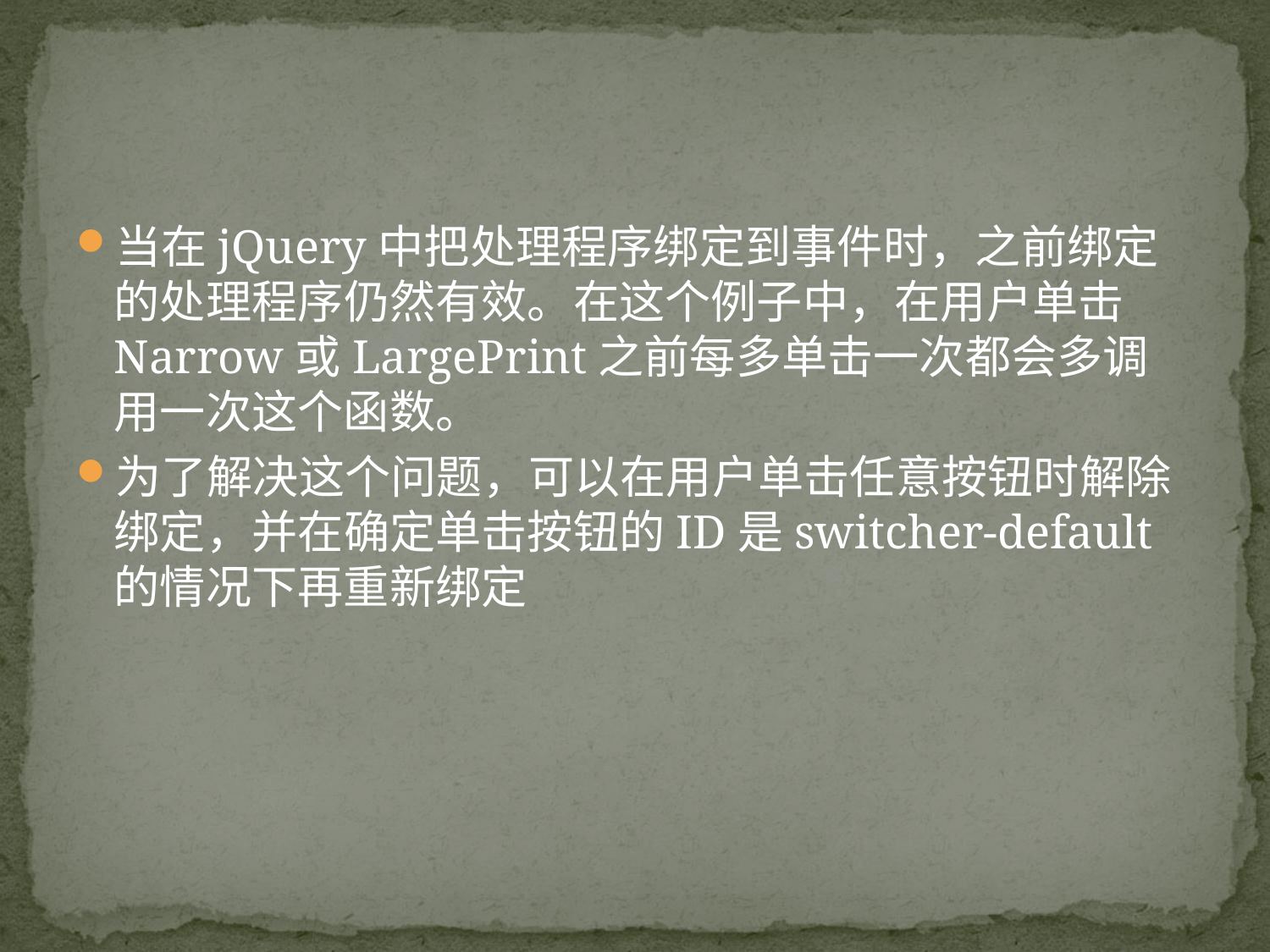

#
当在jQuery中把处理程序绑定到事件时，之前绑定的处理程序仍然有效。在这个例子中，在用户单击Narrow或LargePrint之前每多单击一次都会多调用一次这个函数。
为了解决这个问题，可以在用户单击任意按钮时解除绑定，并在确定单击按钮的ID是switcher-default的情况下再重新绑定